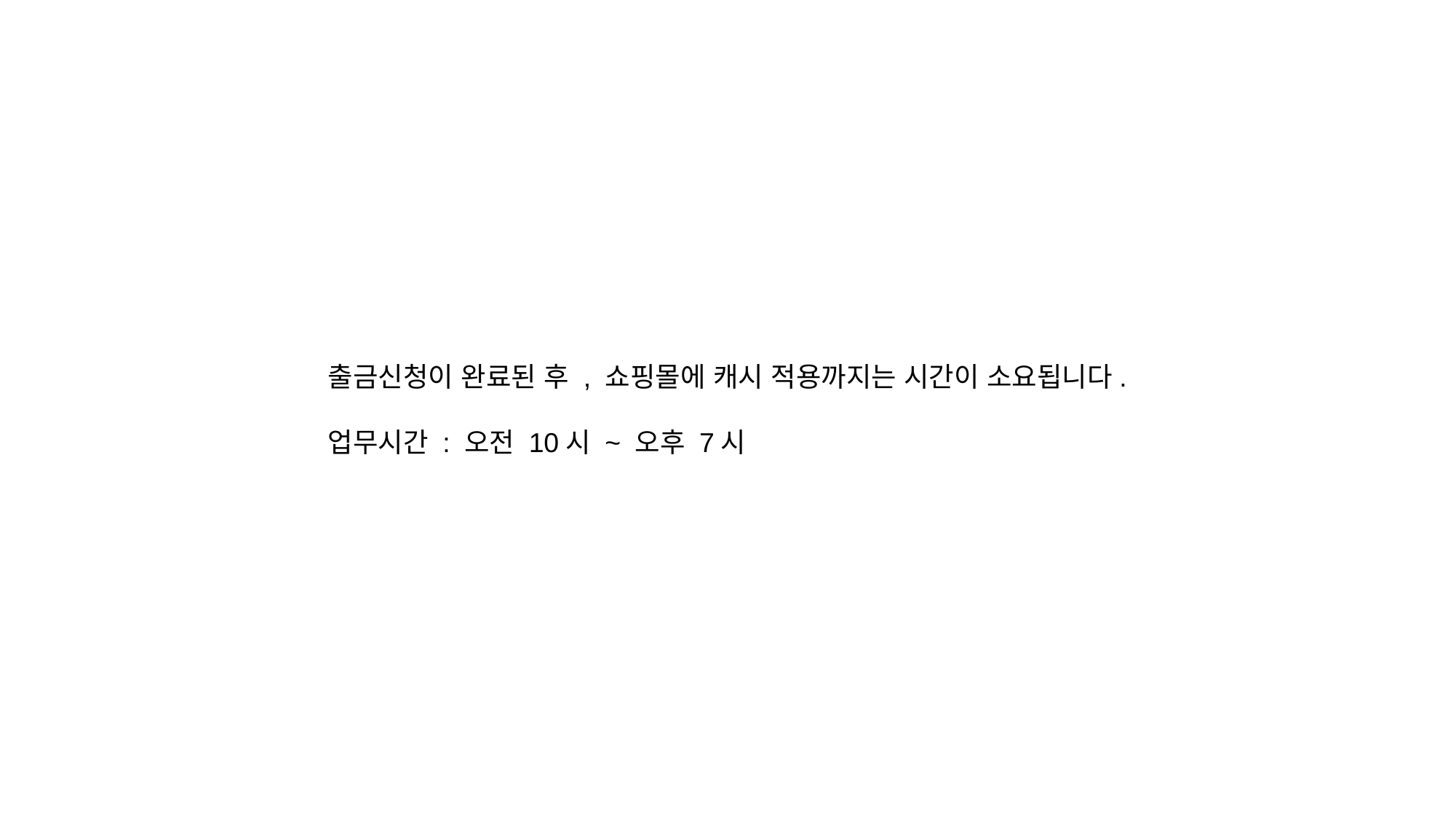

출금신청이 완료된 후 , 쇼핑몰에 캐시 적용까지는 시간이 소요됩니다.

업무시간 : 오전 10시 ~ 오후 7시